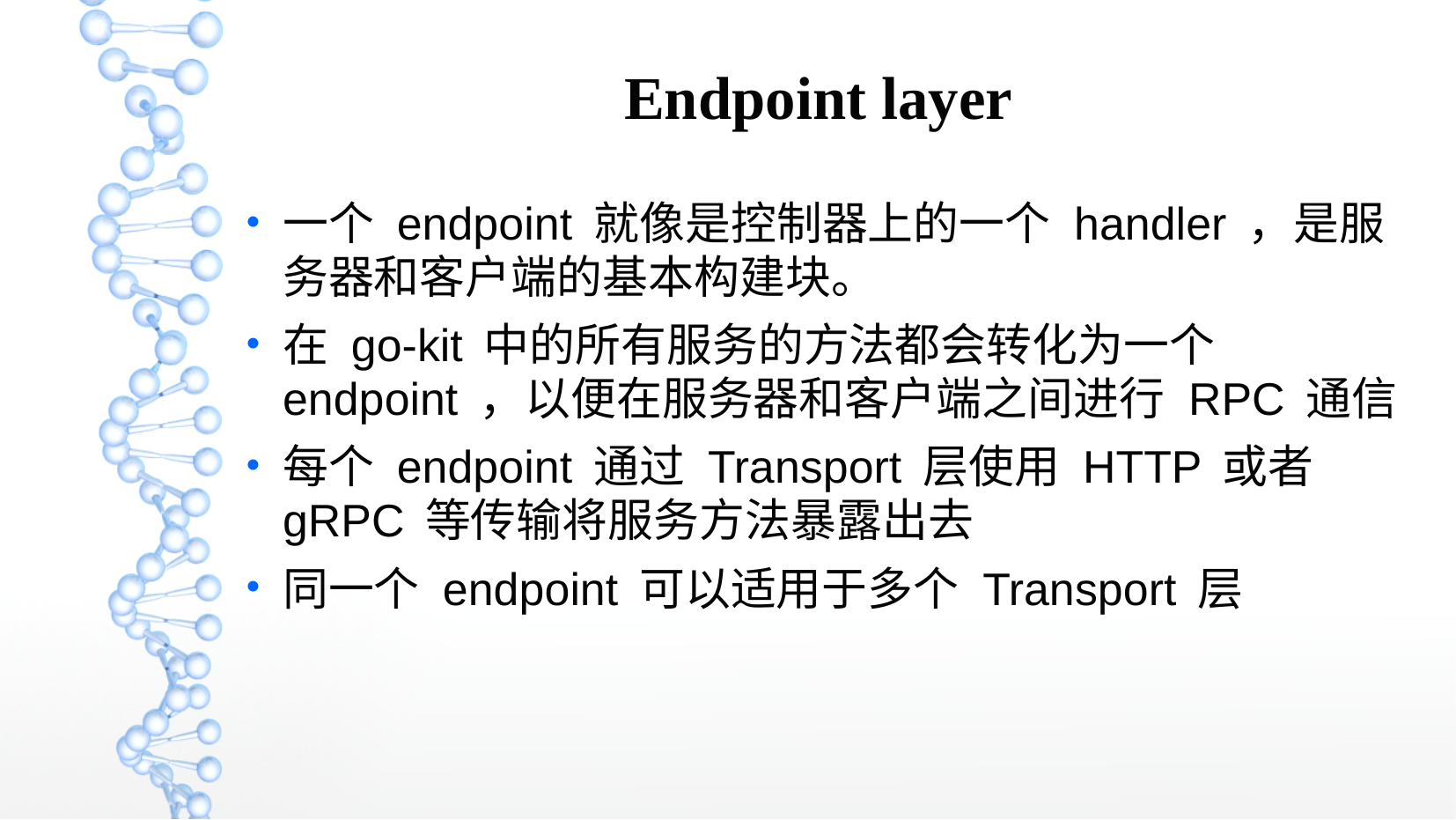

Endpoint layer
一个 endpoint 就像是控制器上的一个 handler ，是服务器和客户端的基本构建块。
在 go-kit 中的所有服务的方法都会转化为一个 endpoint ，以便在服务器和客户端之间进行 RPC 通信
每个 endpoint 通过 Transport 层使用 HTTP 或者 gRPC 等传输将服务方法暴露出去
同一个 endpoint 可以适用于多个 Transport 层